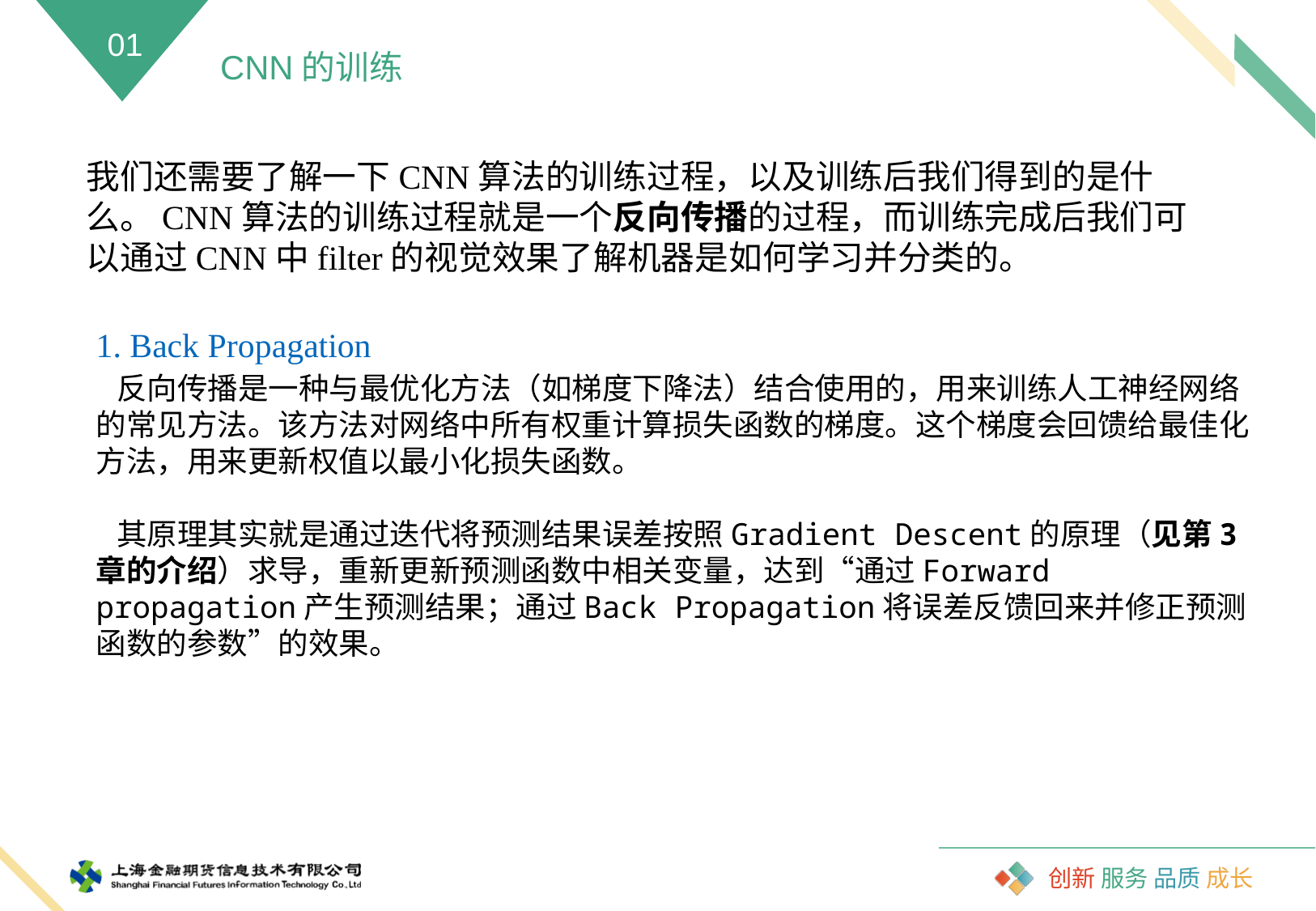

01
CNN的训练
我们还需要了解一下CNN算法的训练过程，以及训练后我们得到的是什么。CNN算法的训练过程就是一个反向传播的过程，而训练完成后我们可以通过CNN中filter的视觉效果了解机器是如何学习并分类的。
1. Back Propagation
  反向传播是一种与最优化方法（如梯度下降法）结合使用的，用来训练人工神经网络的常见方法。该方法对网络中所有权重计算损失函数的梯度。这个梯度会回馈给最佳化方法，用来更新权值以最小化损失函数。

  其原理其实就是通过迭代将预测结果误差按照Gradient Descent的原理（见第3章的介绍）求导，重新更新预测函数中相关变量，达到“通过Forward propagation产生预测结果；通过Back Propagation将误差反馈回来并修正预测函数的参数”的效果。